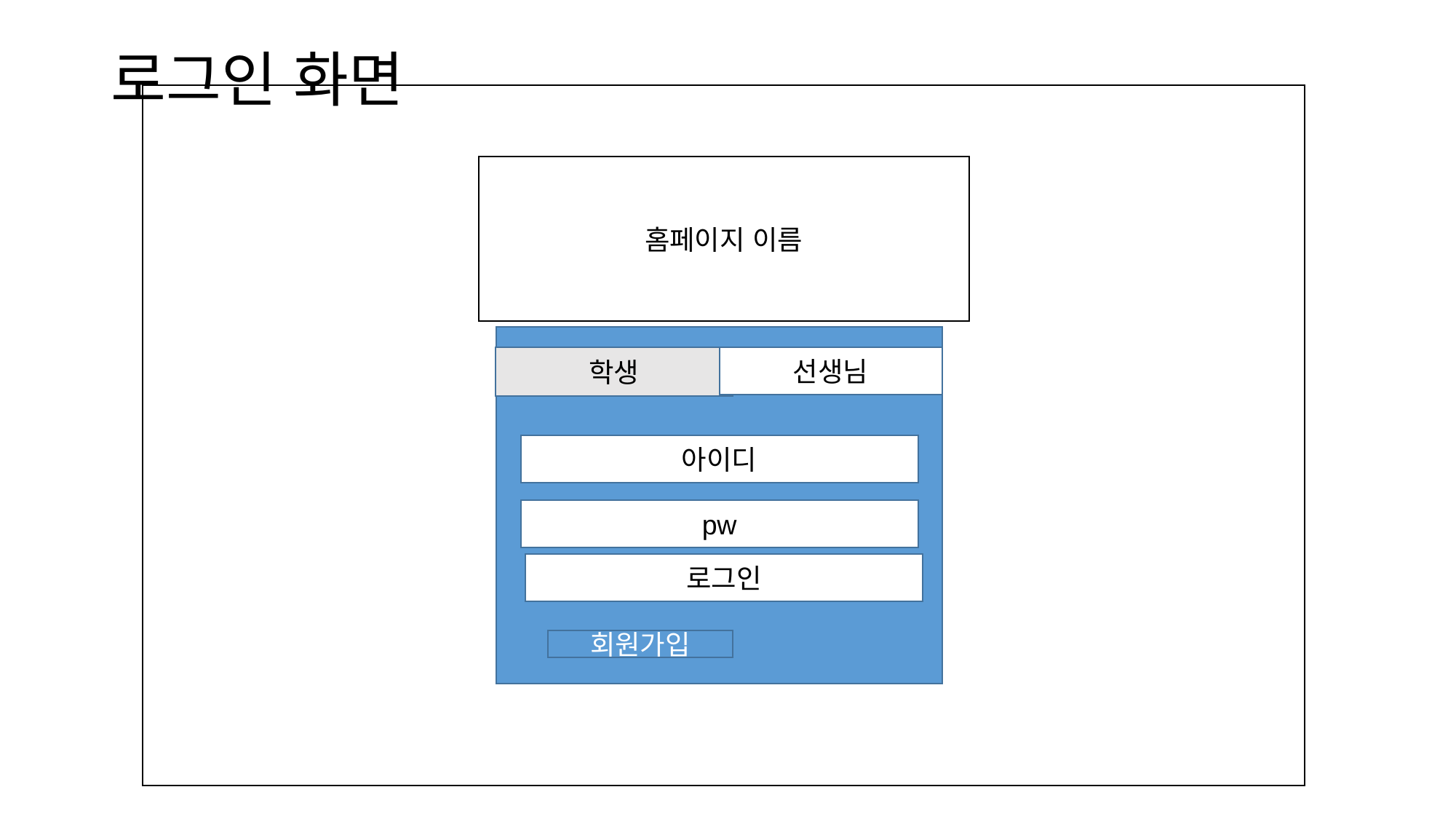

# 로그인 화면

홈페이지 이름

선생님
학생
아이디
pw
로그인
회원가입